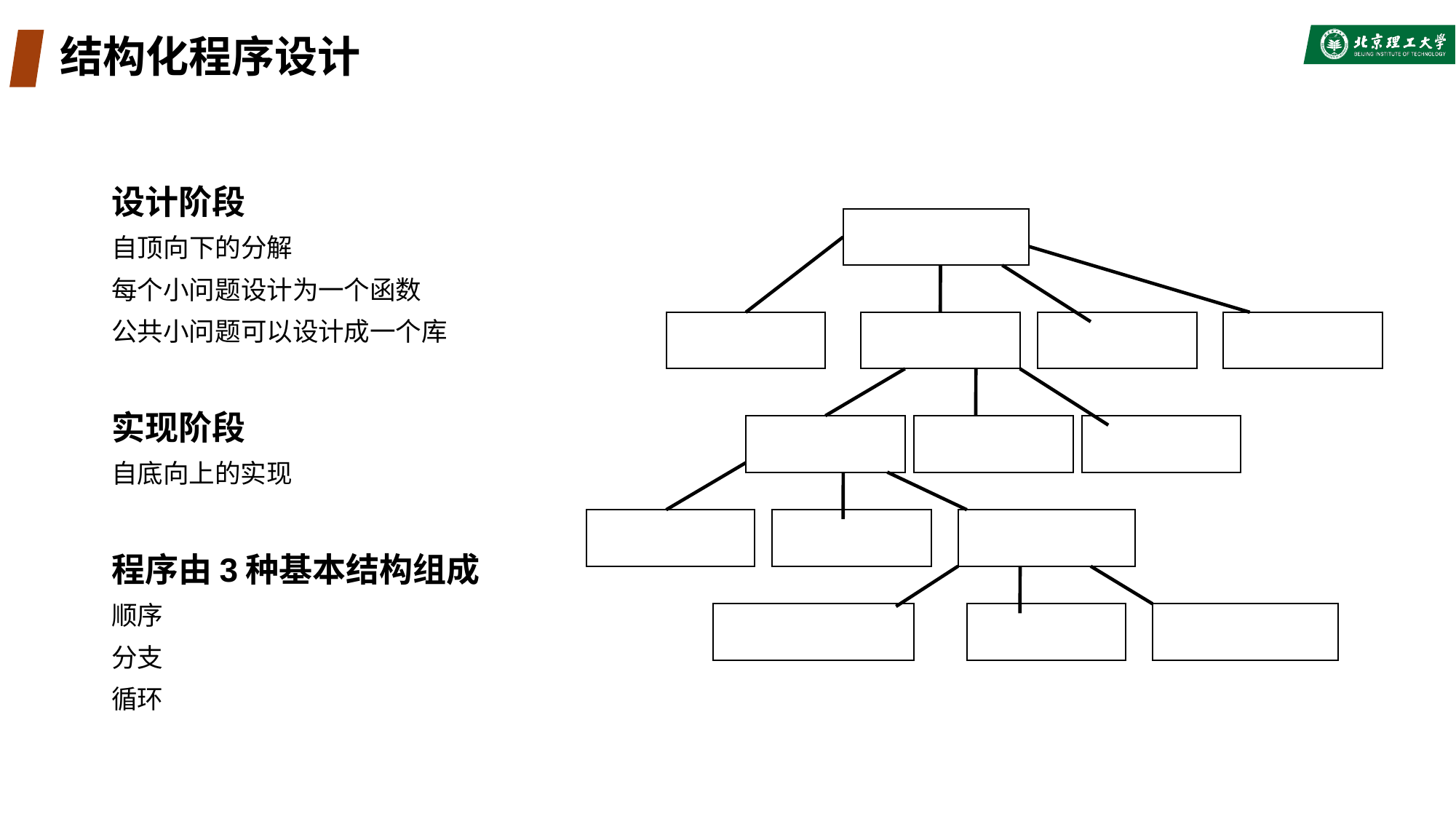

# 结构化程序设计
设计阶段
自顶向下的分解
每个小问题设计为一个函数
公共小问题可以设计成一个库

实现阶段
自底向上的实现

程序由3种基本结构组成
顺序
分支
循环
问题
子问题1
子问题2
……
子问题n
子问题21
……
子问题2m
子问题211
……
子问题21k
子问题21k1
……
子问题21ks